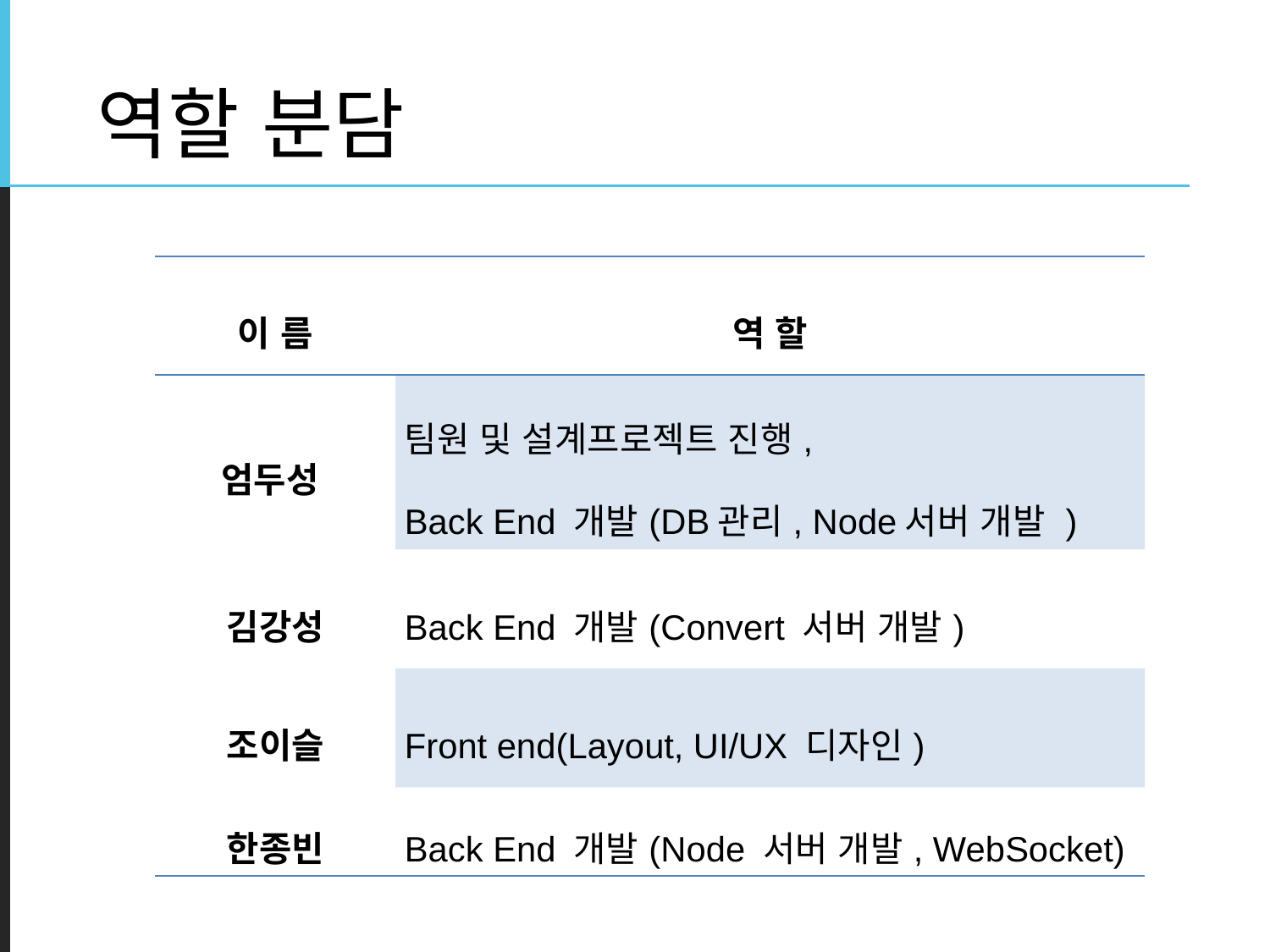

# 역할 분담
| 이 름 | 역 할 |
| --- | --- |
| 엄두성 | 팀원 및 설계프로젝트 진행, Back End 개발(DB관리, Node서버 개발 ) |
| 김강성 | Back End 개발(Convert 서버 개발) |
| 조이슬 | Front end(Layout, UI/UX 디자인) |
| 한종빈 | Back End 개발(Node 서버 개발, WebSocket) |